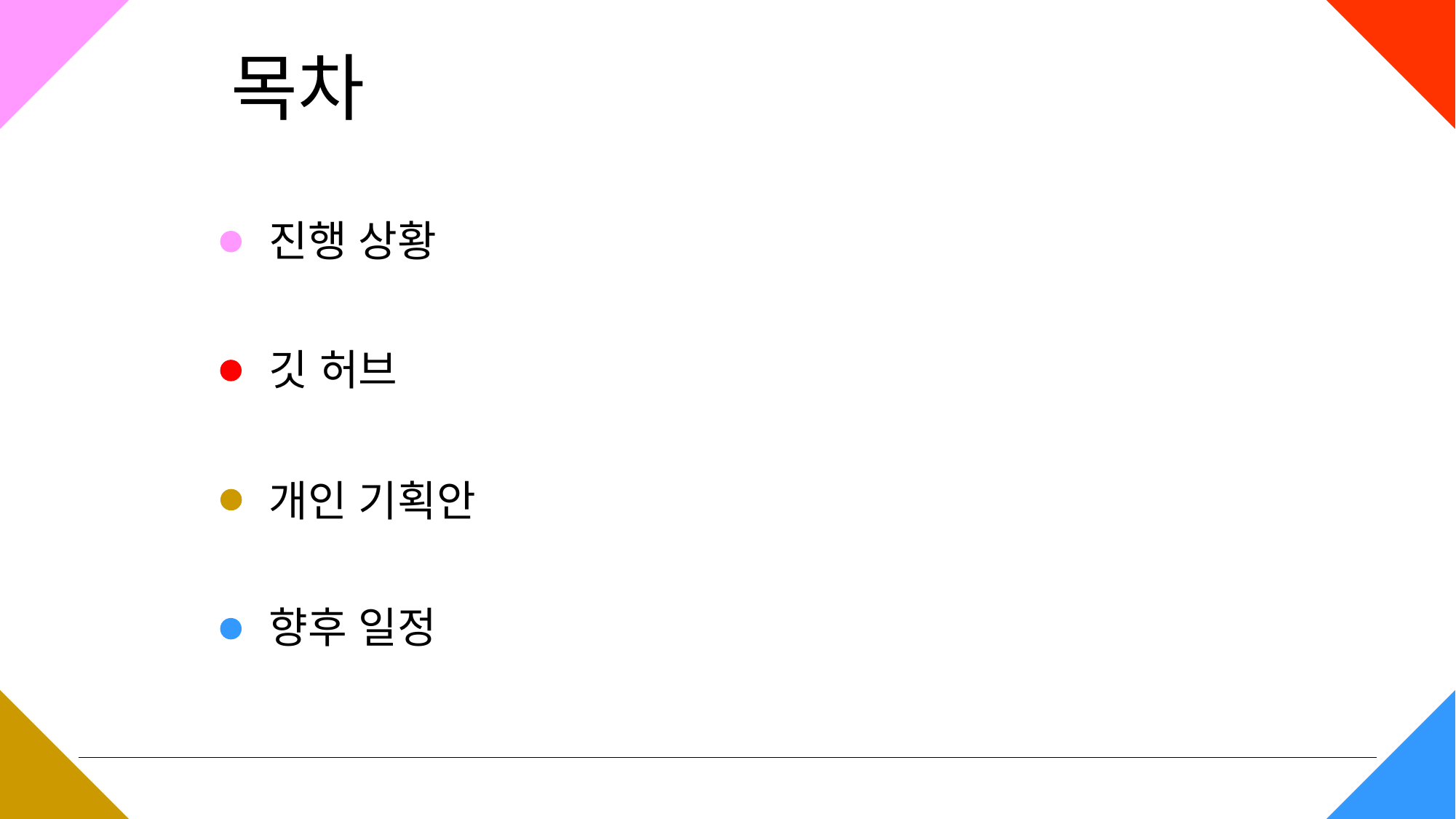

목차
진행 상황

깃 허브

개인 기획안

향후 일정